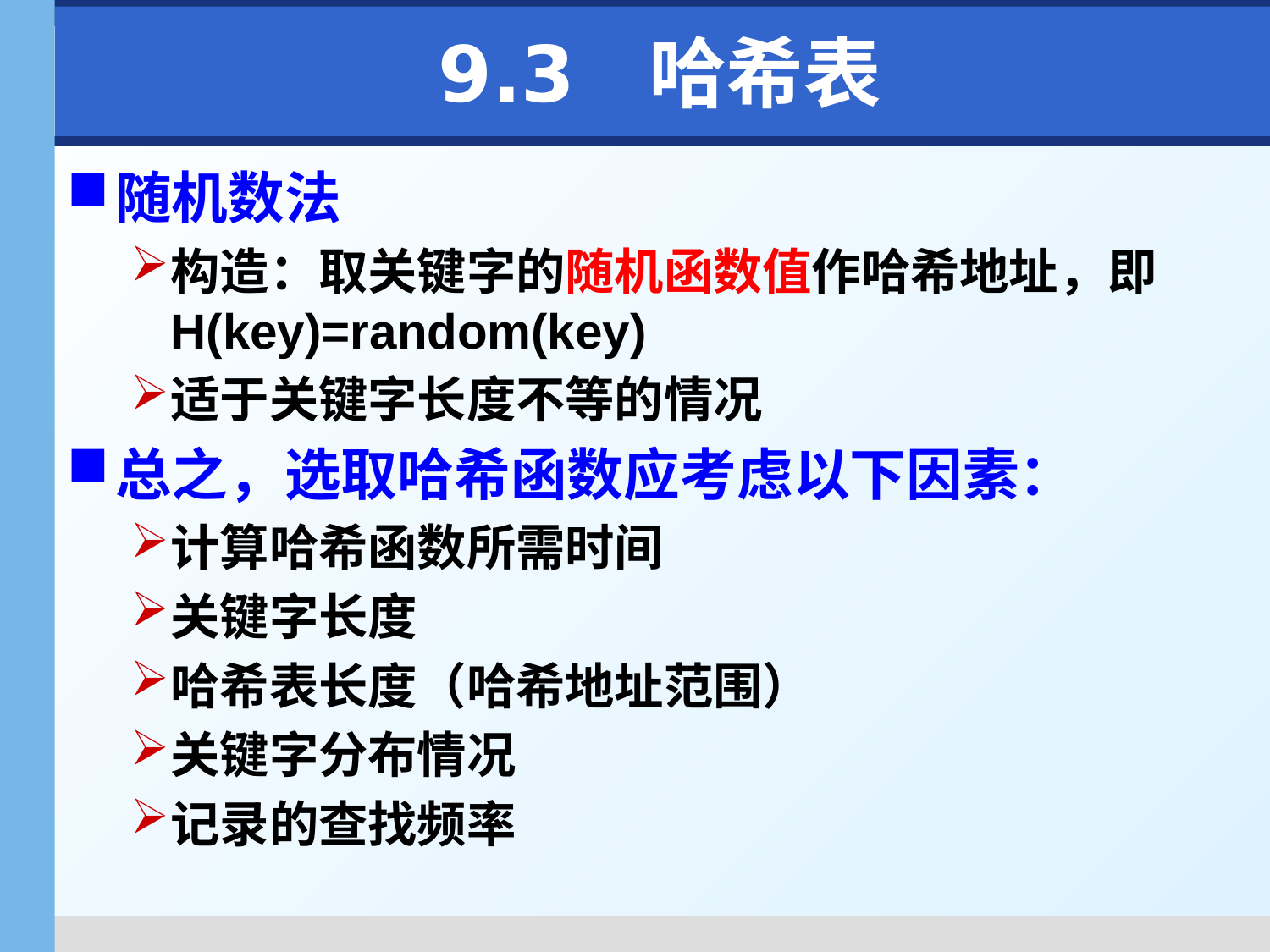

# 9.3  哈希表
随机数法
构造：取关键字的随机函数值作哈希地址，即H(key)=random(key)
适于关键字长度不等的情况
总之，选取哈希函数应考虑以下因素：
计算哈希函数所需时间
关键字长度
哈希表长度（哈希地址范围）
关键字分布情况
记录的查找频率